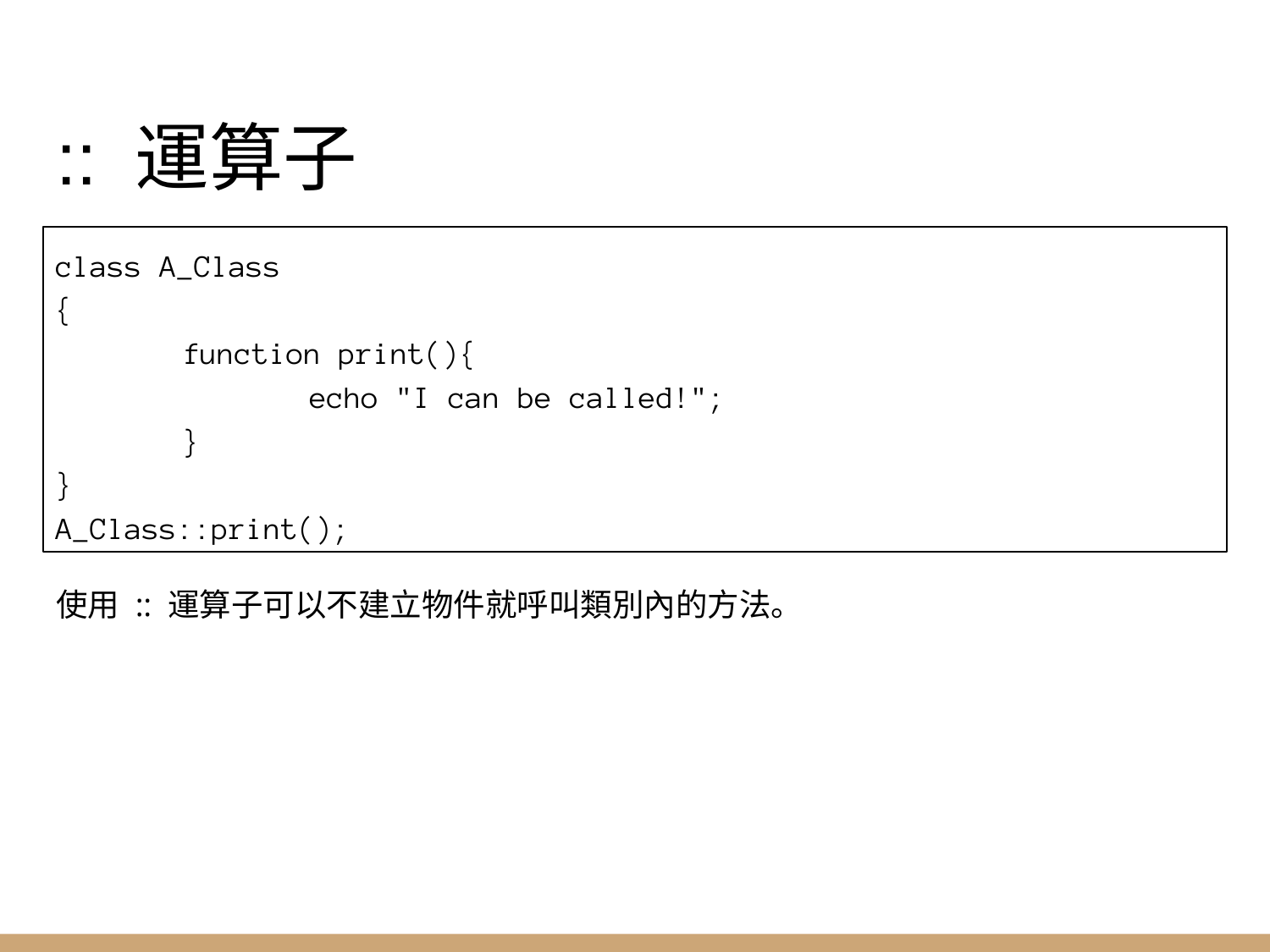

# :: 運算子
class A_Class
{
	function print(){
		echo "I can be called!";
	}
}
A_Class::print();
使用 :: 運算子可以不建立物件就呼叫類別內的方法。